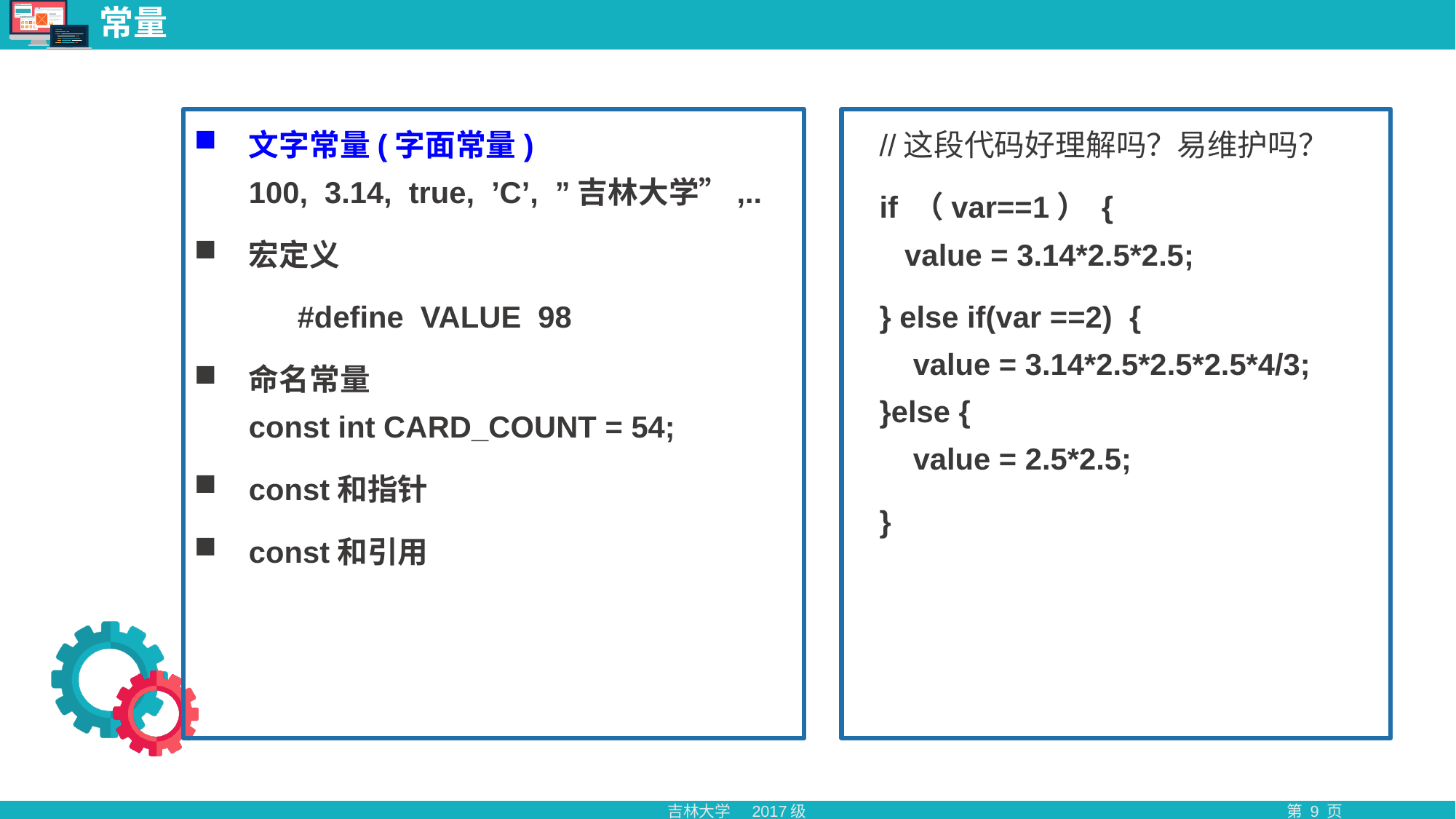

# 常量
文字常量(字面常量)
100,  3.14,  true,  ’C’,  ”吉林大学”,..
宏定义
     #define  VALUE  98
命名常量
const int CARD_COUNT = 54;
const和指针
const和引用

//这段代码好理解吗？易维护吗？
if （var==1） {
   value = 3.14*2.5*2.5;
} else if(var ==2)  {
    value = 3.14*2.5*2.5*2.5*4/3;
}else {
    value = 2.5*2.5;
}